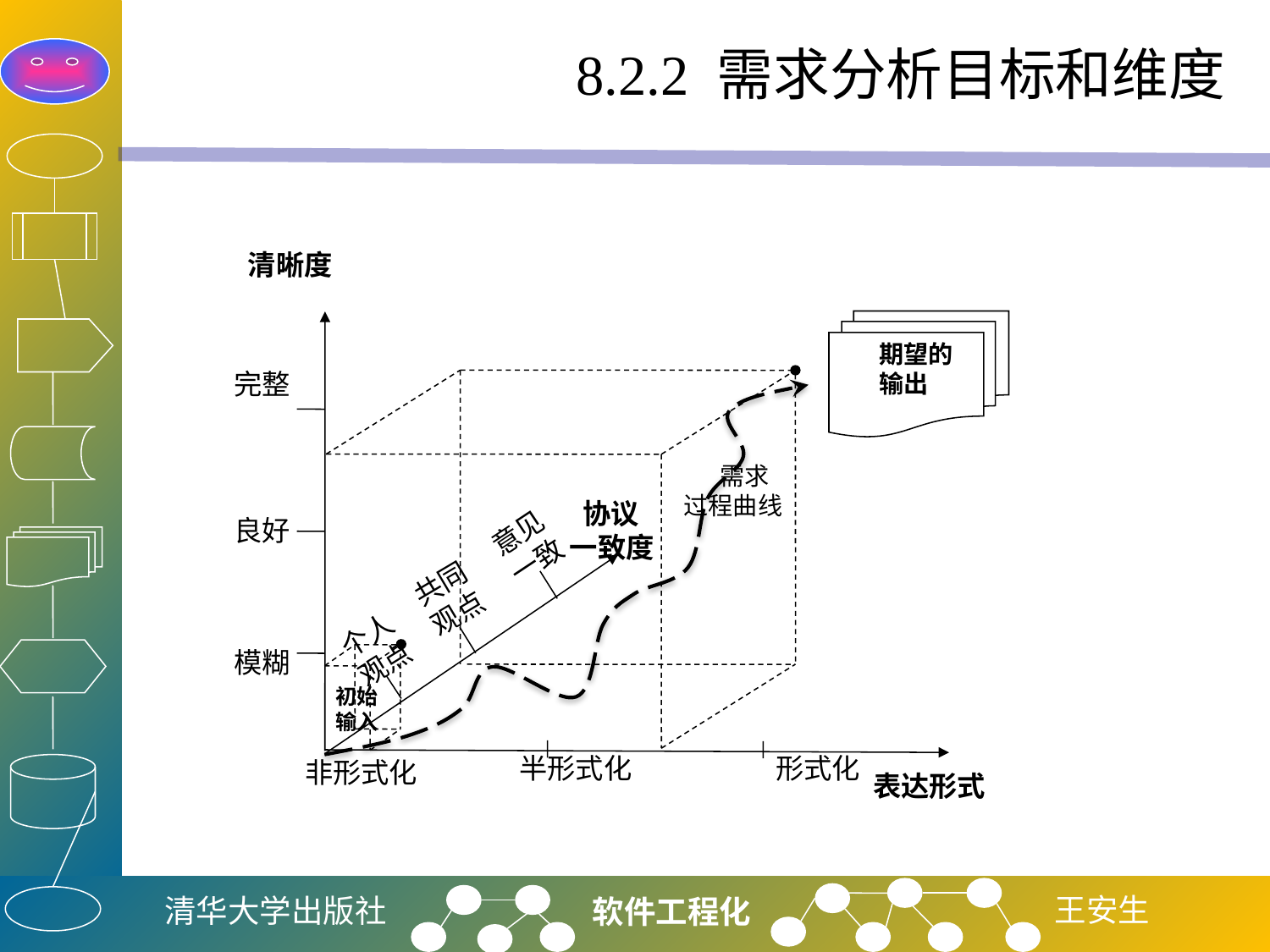

# 8.2.2 需求分析目标和维度
清晰度

完整

良好

模糊

期望的
输出

需求
过程曲线
 协议
一致度
意见
一致
共同
观点

个人
观点

初始
输入

半形式化
形式化
非形式化

表达形式